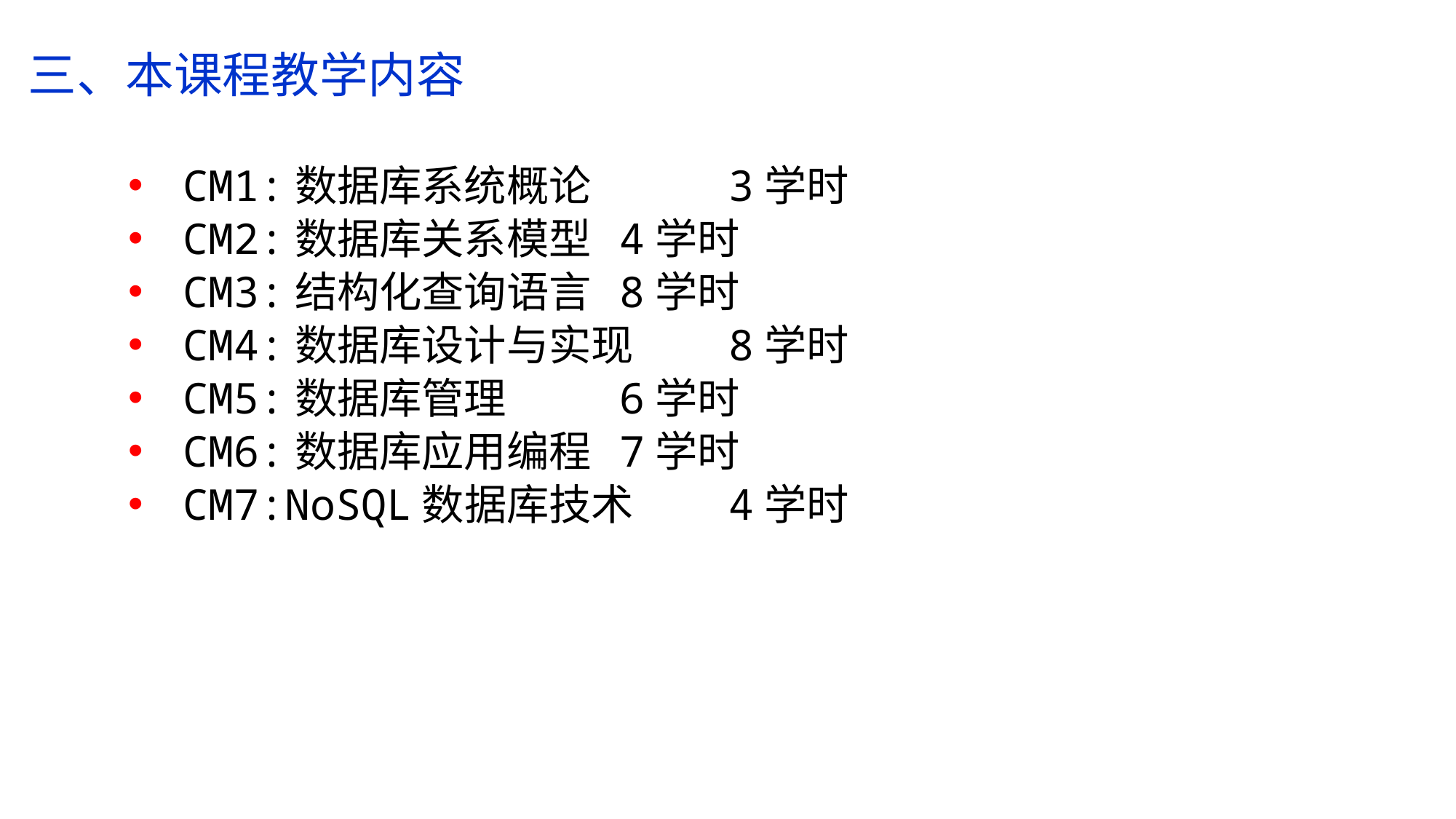

三、本课程教学内容
CM1:数据库系统概论    	3学时
CM2:数据库关系模型	4学时
CM3:结构化查询语言	8学时
CM4:数据库设计与实现	8学时
CM5:数据库管理		6学时
CM6:数据库应用编程	7学时
CM7:NoSQL数据库技术	4学时